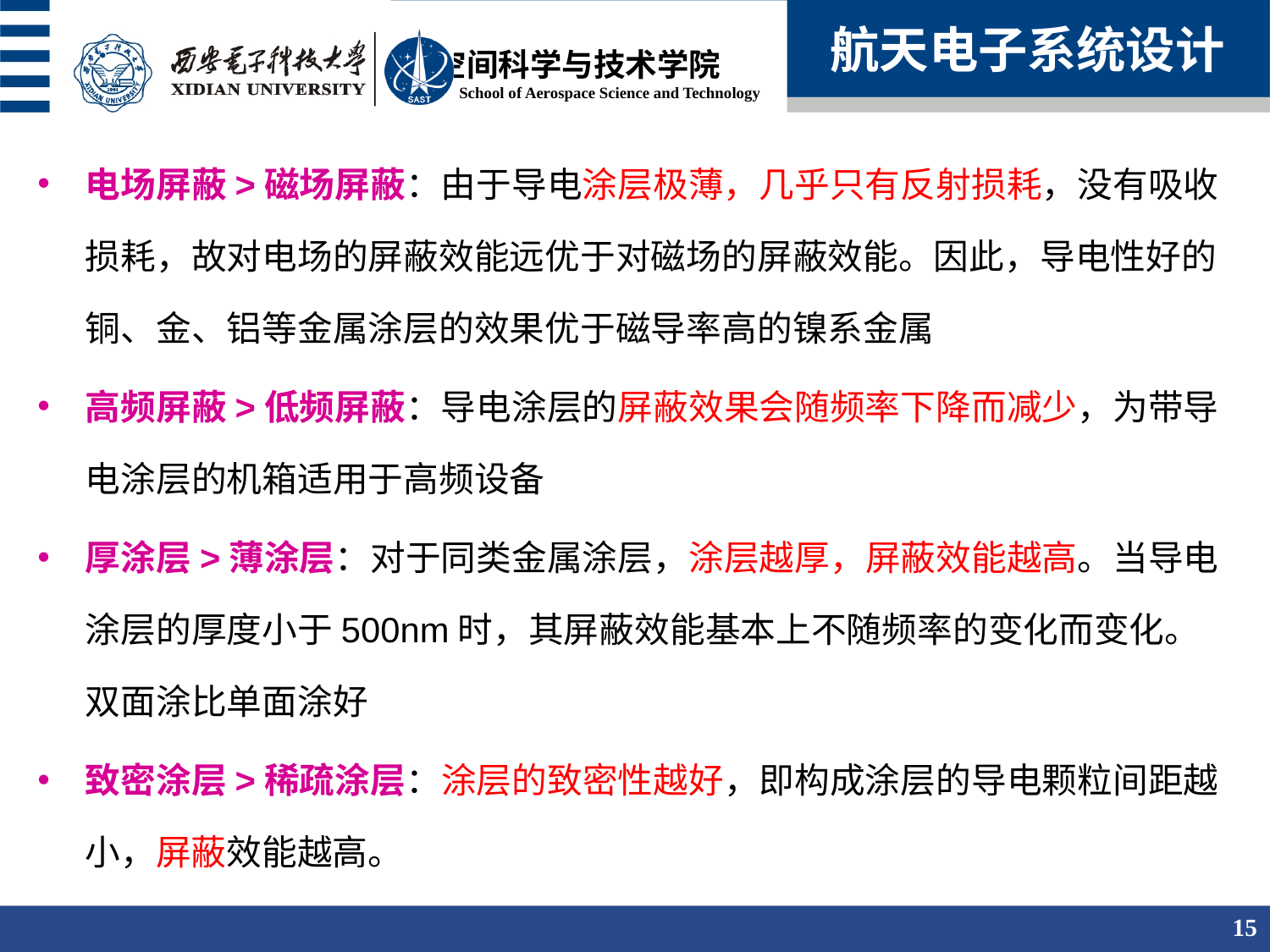

航天电子系统设计
电场屏蔽>磁场屏蔽：由于导电涂层极薄，几乎只有反射损耗，没有吸收损耗，故对电场的屏蔽效能远优于对磁场的屏蔽效能。因此，导电性好的铜、金、铝等金属涂层的效果优于磁导率高的镍系金属
高频屏蔽>低频屏蔽：导电涂层的屏蔽效果会随频率下降而减少，为带导电涂层的机箱适用于高频设备
厚涂层>薄涂层：对于同类金属涂层，涂层越厚，屏蔽效能越高。当导电涂层的厚度小于500nm时，其屏蔽效能基本上不随频率的变化而变化。双面涂比单面涂好
致密涂层>稀疏涂层：涂层的致密性越好，即构成涂层的导电颗粒间距越小，屏蔽效能越高。